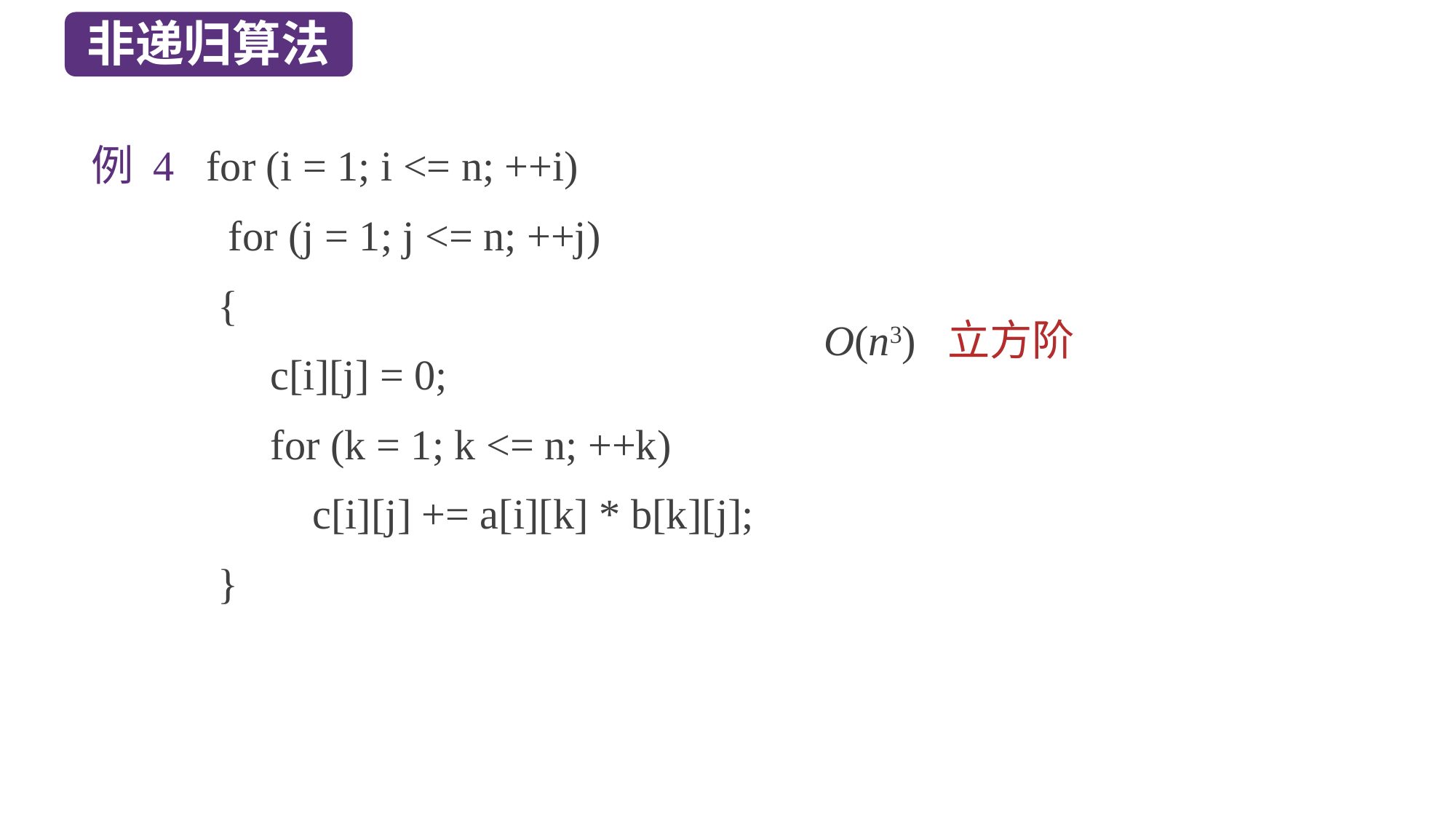

非递归算法

例 4   for (i = 1; i <= n; ++i)
             for (j = 1; j <= n; ++j)
            {
                 c[i][j] = 0;
                 for (k = 1; k <= n; ++k)
                     c[i][j] += a[i][k] * b[k][j];
            }

O(n3)  立方阶